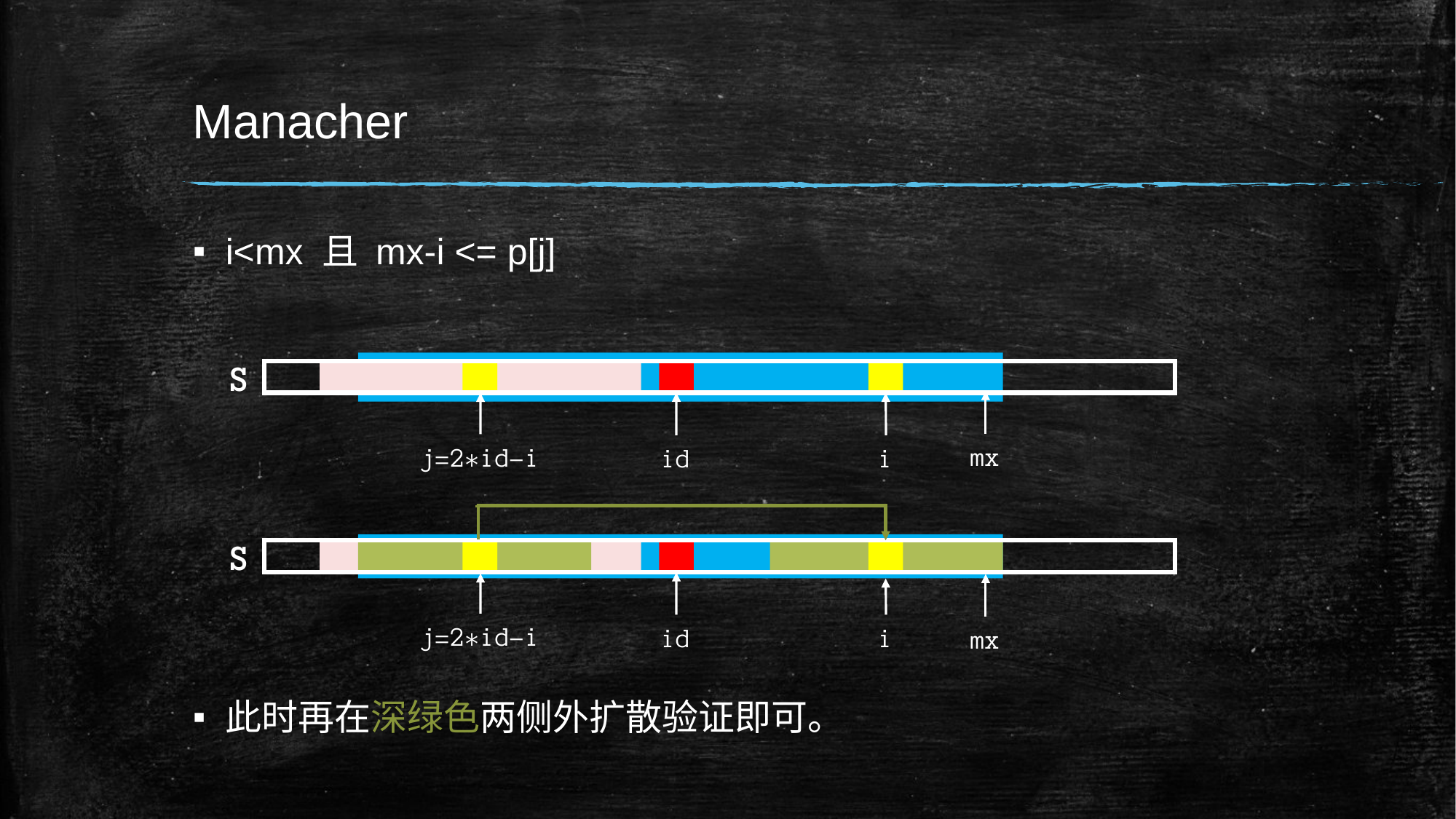

# Manacher
i<mx 且 mx-i <= p[j]

此时再在深绿色两侧外扩散验证即可。
S

mx
j=2*id-i
id
i
S

j=2*id-i
id
i
mx